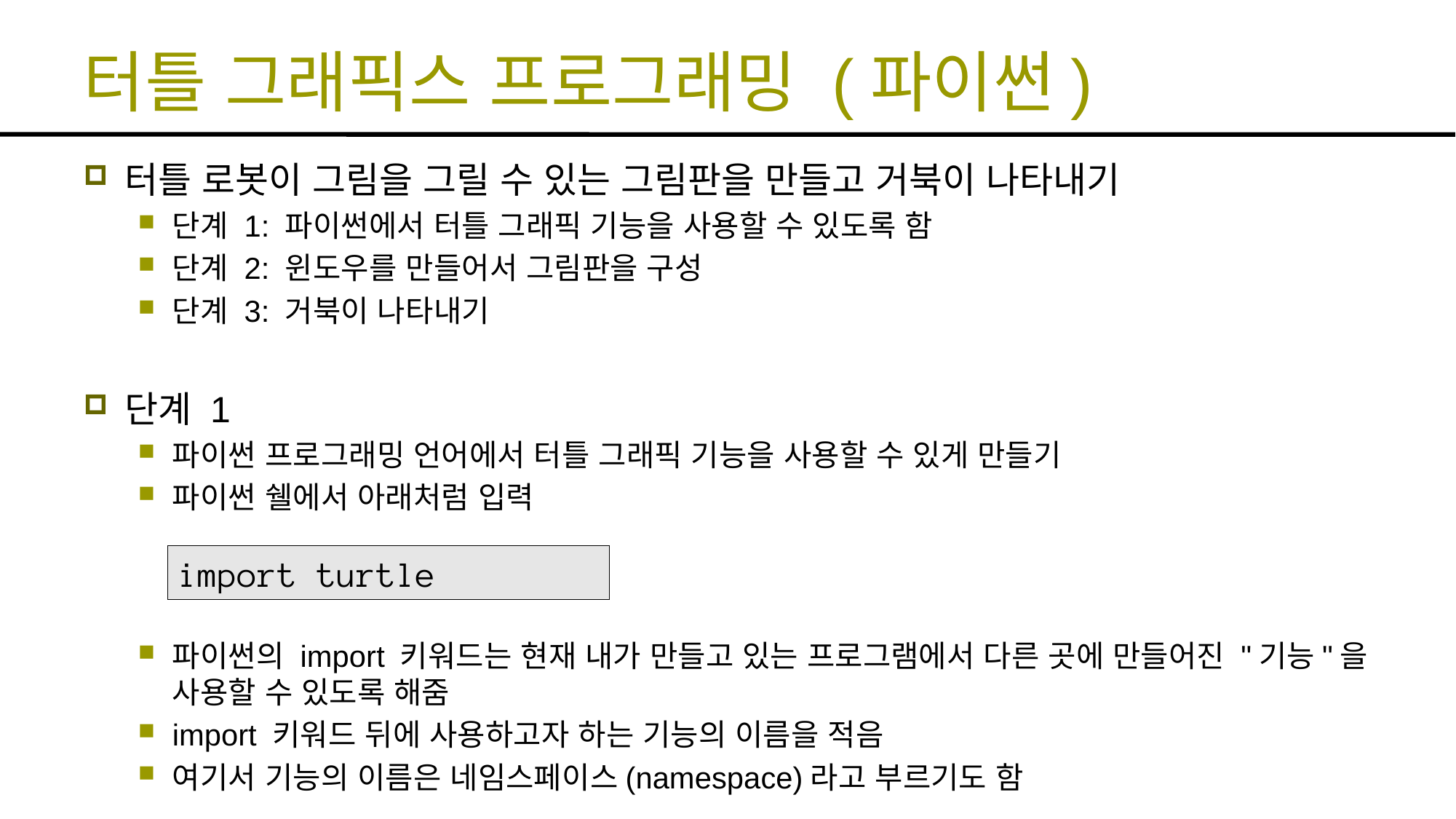

# 터틀 그래픽스 프로그래밍 (파이썬)
터틀 로봇이 그림을 그릴 수 있는 그림판을 만들고 거북이 나타내기
단계 1: 파이썬에서 터틀 그래픽 기능을 사용할 수 있도록 함
단계 2: 윈도우를 만들어서 그림판을 구성
단계 3: 거북이 나타내기

단계 1
파이썬 프로그래밍 언어에서 터틀 그래픽 기능을 사용할 수 있게 만들기
파이썬 쉘에서 아래처럼 입력

파이썬의 import 키워드는 현재 내가 만들고 있는 프로그램에서 다른 곳에 만들어진 "기능"을 사용할 수 있도록 해줌
import 키워드 뒤에 사용하고자 하는 기능의 이름을 적음
여기서 기능의 이름은 네임스페이스(namespace)라고 부르기도 함

import turtle